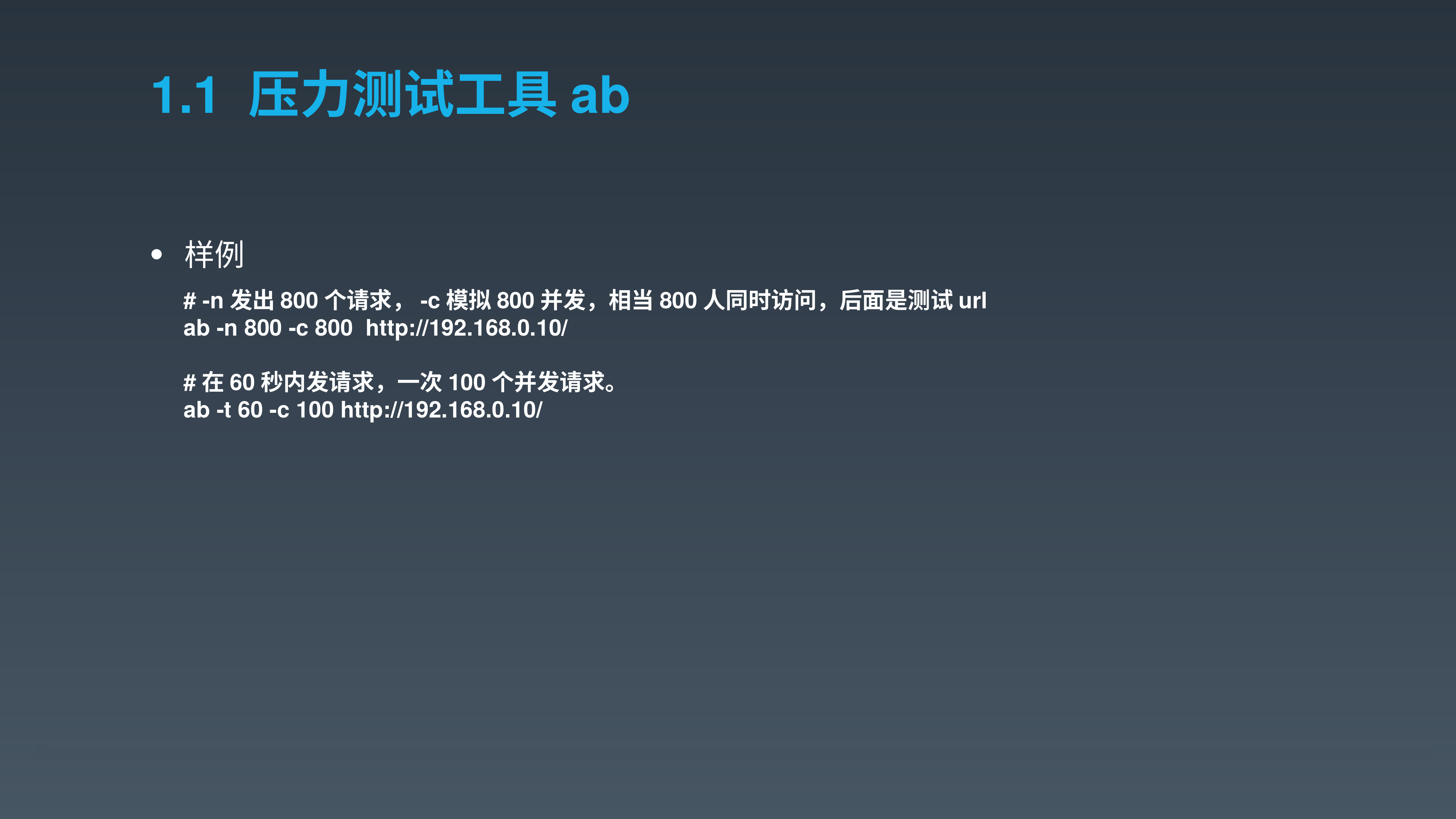

# 1.1 压力测试工具ab
样例
# -n发出800个请求，-c模拟800并发，相当800人同时访问，后面是测试url
ab -n 800 -c 800  http://192.168.0.10/

#在60秒内发请求，一次100个并发请求。
ab -t 60 -c 100 http://192.168.0.10/